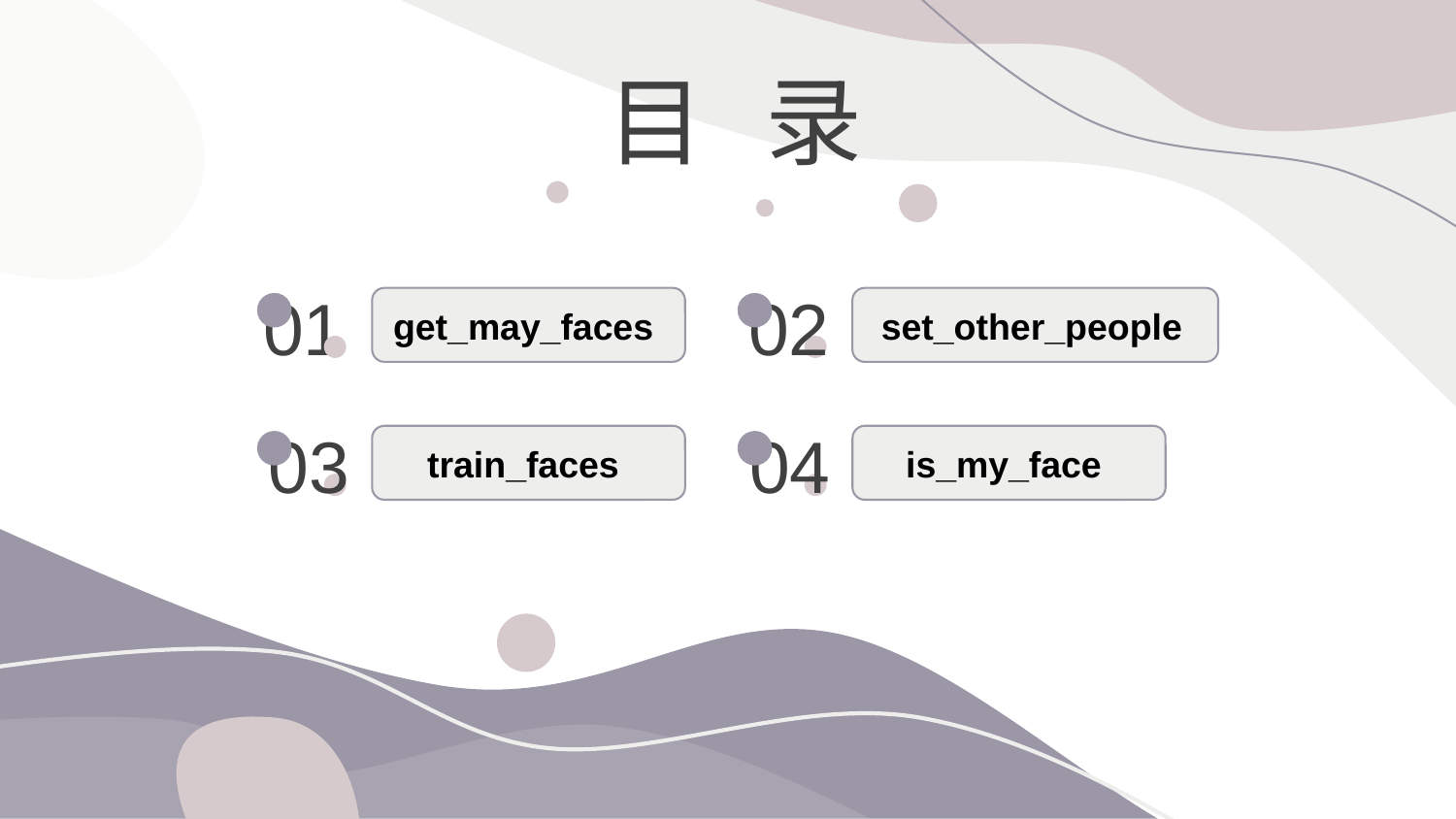

目  录

01
02

get_may_faces
set_other_people

03
04

train_faces
is_my_face